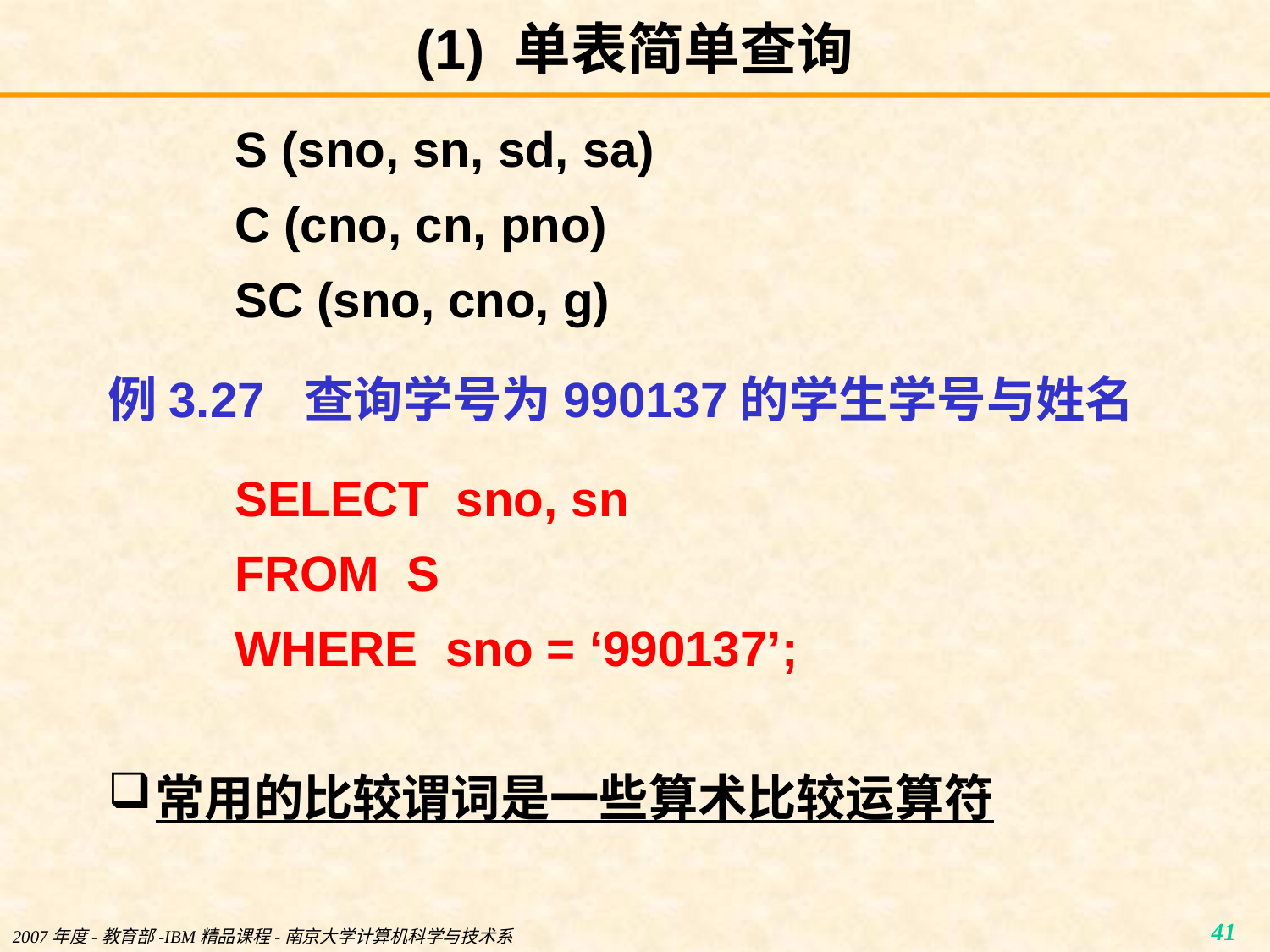

# (1) 单表简单查询
S (sno, sn, sd, sa)
C (cno, cn, pno)
SC (sno, cno, g)
例3.27  查询学号为990137的学生学号与姓名
SELECT  sno, sn
FROM  S
WHERE  sno = ‘990137’;

常用的比较谓词是一些算术比较运算符
41
2007年度-教育部-IBM精品课程-南京大学计算机科学与技术系